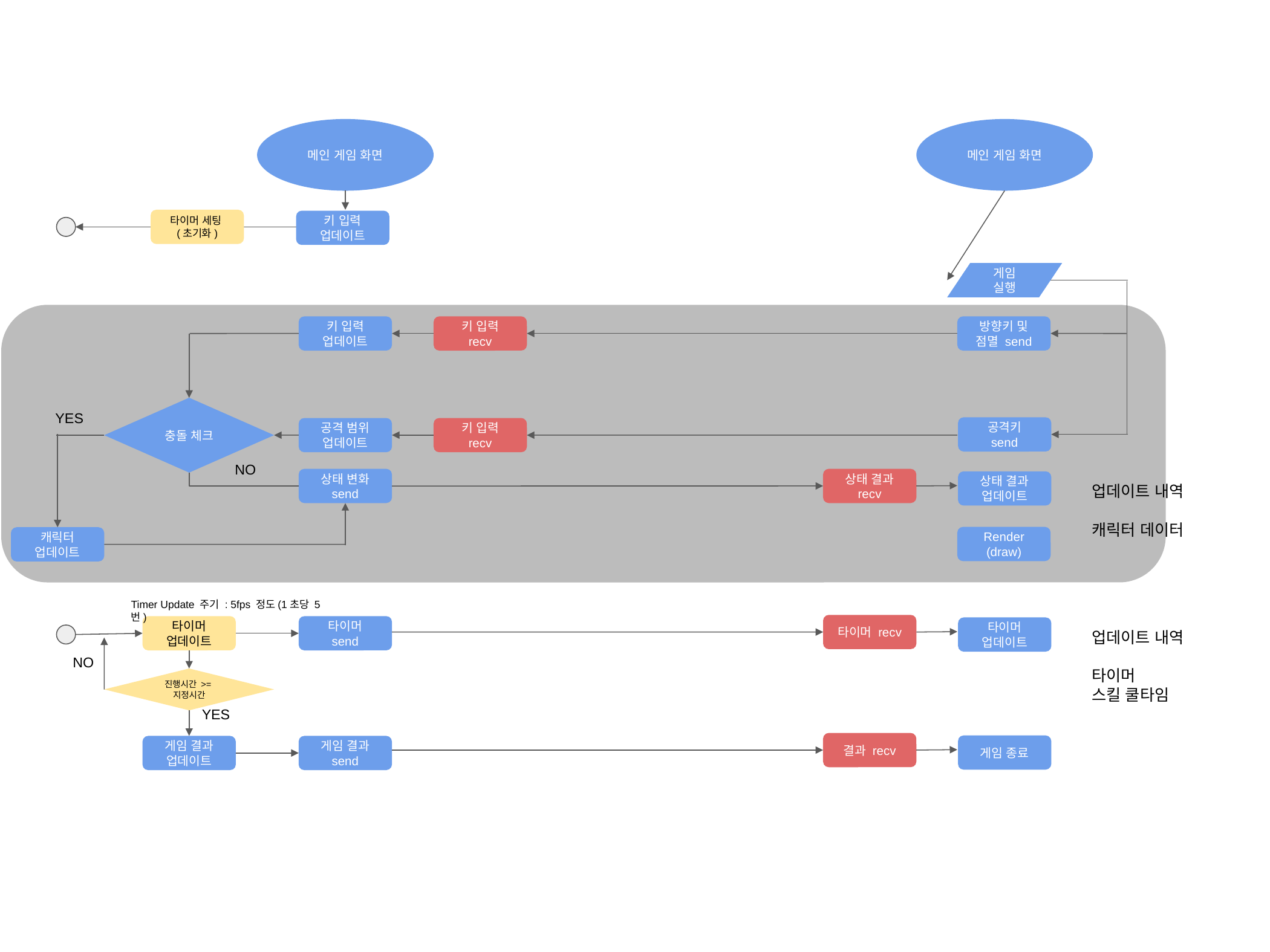

메인 게임 화면
메인 게임 화면
타이머 세팅(초기화)
키 입력 업데이트

게임 실행

키 입력 업데이트
키 입력 recv
방향키 및 점멸 send
충돌 체크
YES
공격키 send
공격 범위 업데이트
키 입력 recv
NO
상태 변화 send
상태 결과 recv
업데이트 내역

캐릭터 데이터
상태 결과 업데이트
Render
(draw)
캐릭터 업데이트
Timer Update 주기 : 5fps 정도(1초당 5번)
타이머 recv
업데이트 내역

타이머
스킬 쿨타임
타이머 업데이트
타이머 send
타이머 업데이트

NO
진행시간 >=  지정시간
YES
결과 recv
게임 종료
게임 결과 업데이트
게임 결과 send